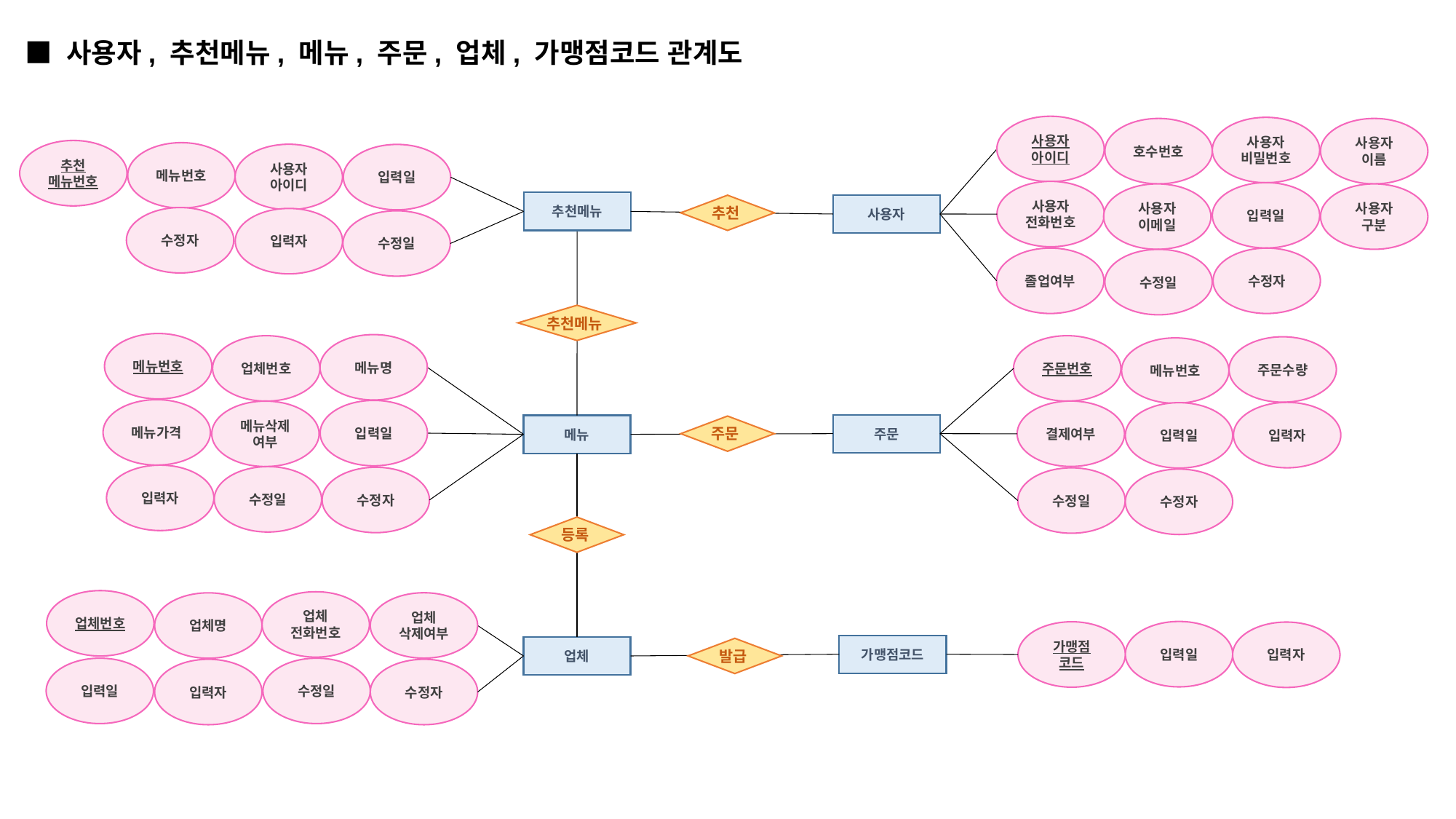

■ 사용자, 추천메뉴, 메뉴, 주문, 업체, 가맹점코드 관계도
사용자
아이디
사용자
비밀번호
사용자
이름
호수번호
추천
메뉴번호
메뉴번호
사용자
아이디
입력일
사용자
전화번호
입력일
사용자
구분
사용자
이메일
추천메뉴
사용자

추천
수정자
입력자
수정일
수정자
졸업여부
수정일

추천메뉴
메뉴번호
메뉴명
업체번호
주문번호
주문수량
메뉴번호
메뉴가격
입력일
결제여부
메뉴삭제
여부
입력자
입력일
주문
메뉴

주문
입력자
수정일
수정자
수정일
수정자

등록
업체번호
업체
전화번호
업체
삭제여부
업체명
입력일
가맹점
코드
입력자
가맹점코드
업체

발급
입력일
수정일
입력자
수정자